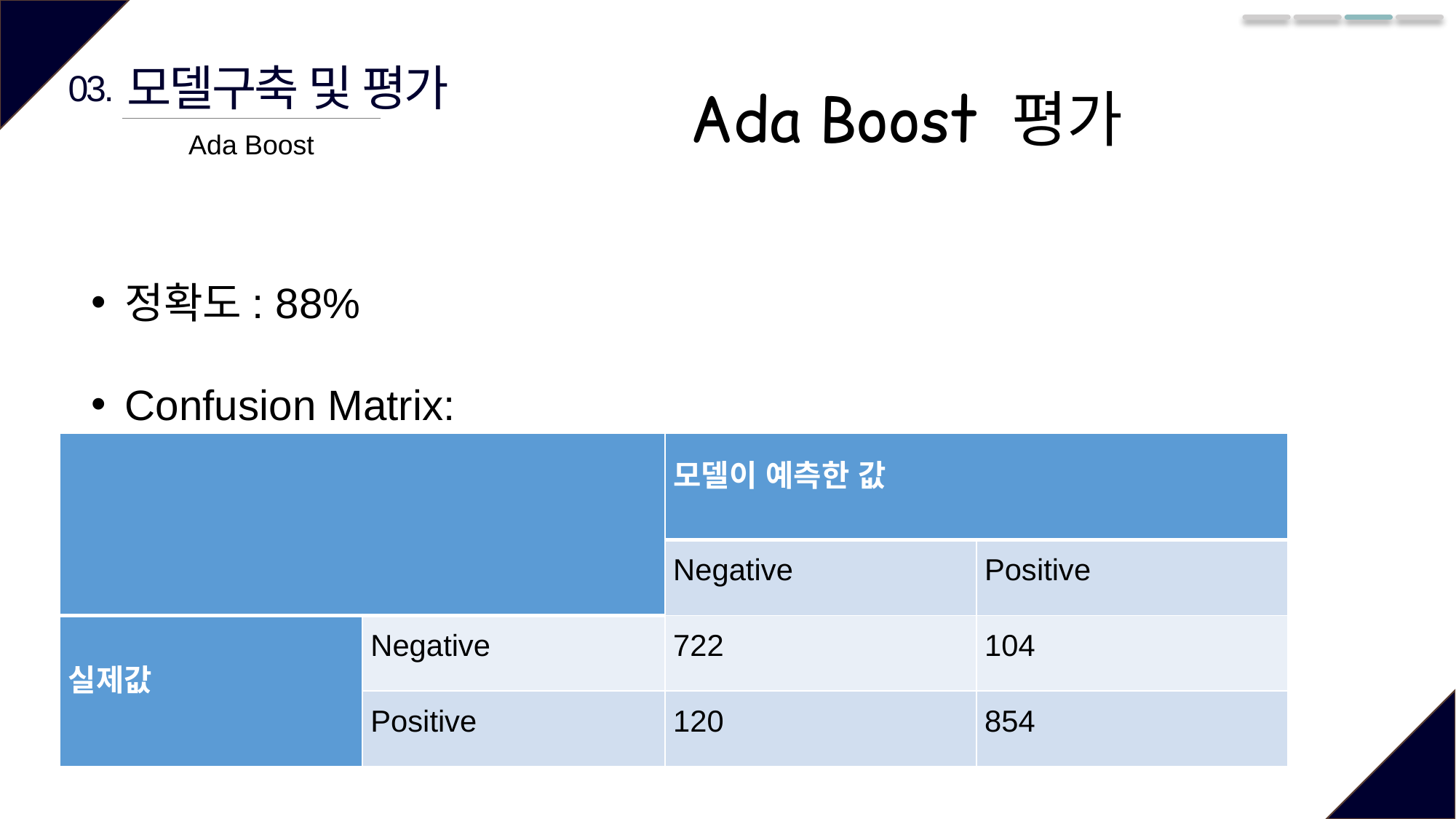

모델구축 및 평가
03.
Ada Boost 평가
Ada Boost
정확도: 88%

Confusion Matrix:
|  |  | 모델이 예측한 값 |  |
| --- | --- | --- | --- |
|  |  | Negative | Positive |
| 실제값 | Negative | 722 | 104 |
|  | Positive | 120 | 854 |